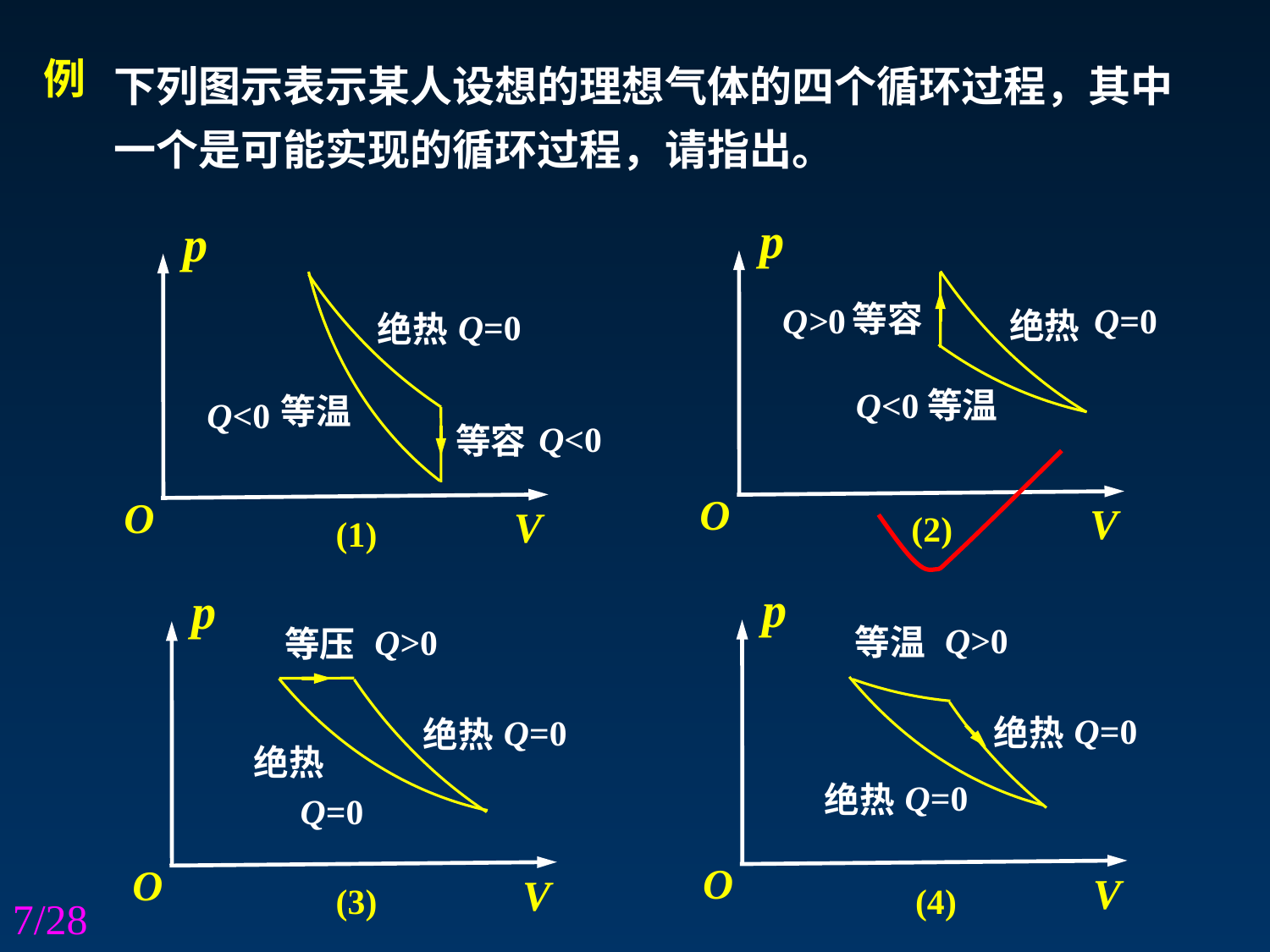

下列图示表示某人设想的理想气体的四个循环过程，其中一个是可能实现的循环过程，请指出。
例

p

O

V
p

O

V

等容

Q>0
Q=0
绝热
Q=0
绝热
Q<0
等温
等温
Q<0

Q<0
等容

(2)
(1)
p

O

V
p

O

V

Q>0
Q>0
等温
等压

Q=0
Q=0
绝热
绝热

绝热
Q=0
绝热
Q=0
(3)
(4)
7/28